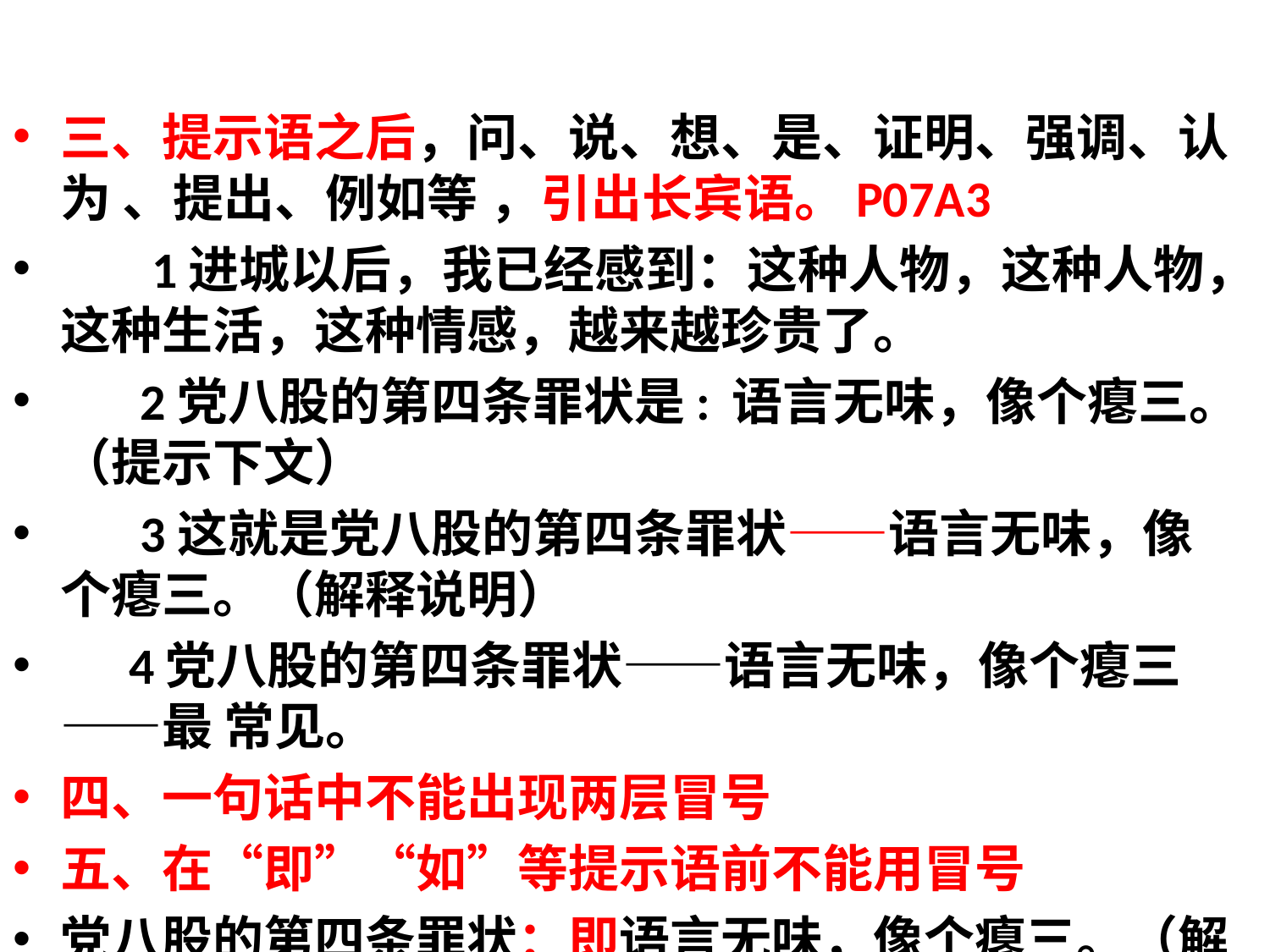

三、提示语之后，问、说、想、是、证明、强调、认为 、提出、例如等 ，引出长宾语。P07A3
        1进城以后，我已经感到：这种人物，这种人物，这种生活，这种情感，越来越珍贵了。
       2党八股的第四条罪状是: 语言无味，像个瘪三。（提示下文）
       3这就是党八股的第四条罪状——语言无味，像个瘪三。（解释说明）
      4党八股的第四条罪状——语言无味，像个瘪三——最 常见。
四、一句话中不能出现两层冒号
五、在“即”“如”等提示语前不能用冒号
党八股的第四条罪状：即语言无味，像个瘪三。（解释说明）X